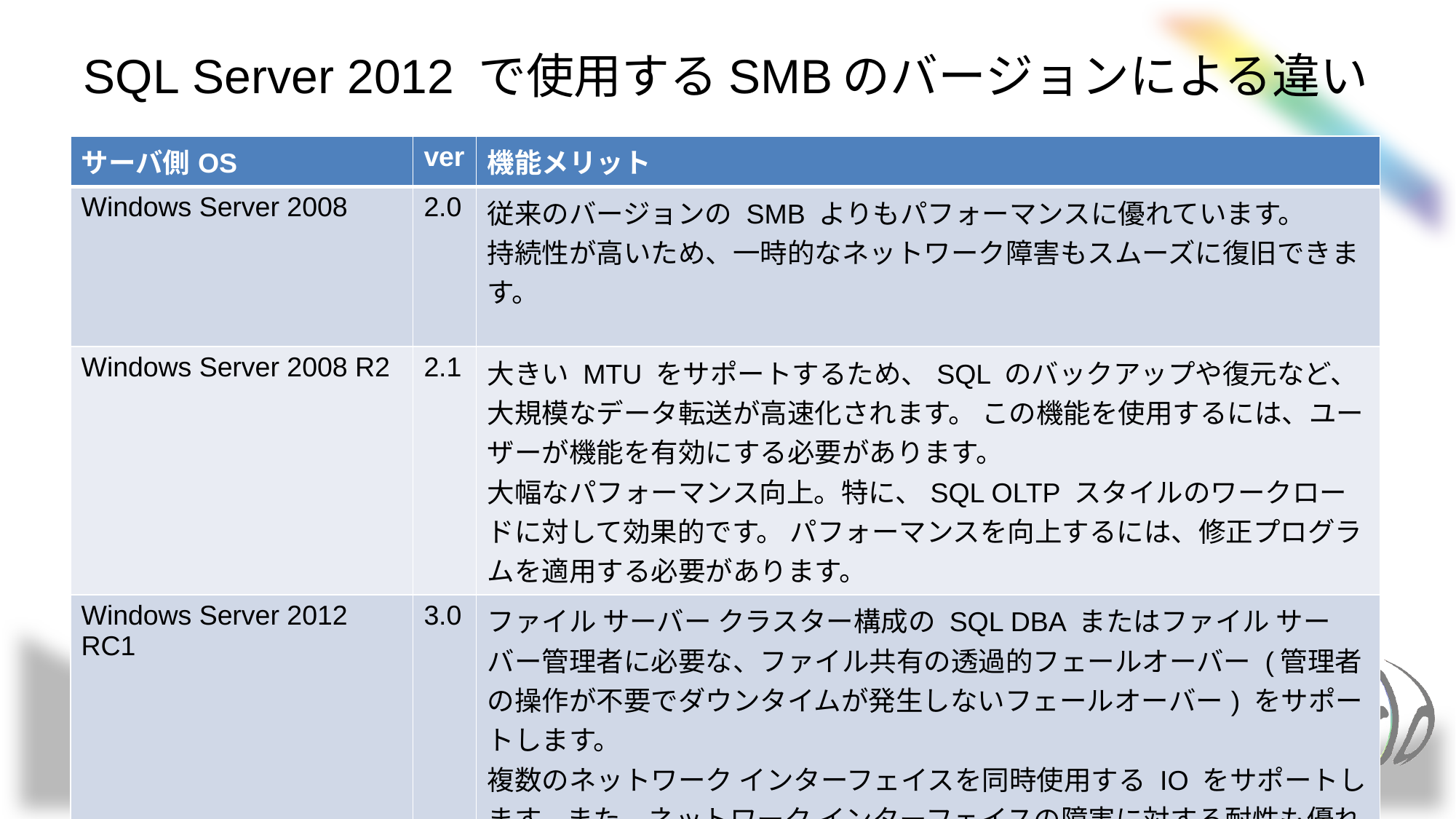

# SQL Server 2012 で使用するSMBのバージョンによる違い
| サーバ側OS | ver | 機能メリット |
| --- | --- | --- |
| Windows Server 2008 | 2.0 | 従来のバージョンの SMB よりもパフォーマンスに優れています。 持続性が高いため、一時的なネットワーク障害もスムーズに復旧できます。 |
| Windows Server 2008 R2 | 2.1 | 大きい MTU をサポートするため、SQL のバックアップや復元など、大規模なデータ転送が高速化されます。 この機能を使用するには、ユーザーが機能を有効にする必要があります。 大幅なパフォーマンス向上。特に、SQL OLTP スタイルのワークロードに対して効果的です。 パフォーマンスを向上するには、修正プログラムを適用する必要があります。 |
| Windows Server 2012 RC1 | 3.0 | ファイル サーバー クラスター構成の SQL DBA またはファイル サーバー管理者に必要な、ファイル共有の透過的フェールオーバー (管理者の操作が不要でダウンタイムが発生しないフェールオーバー) をサポートします。 複数のネットワーク インターフェイスを同時使用する IO をサポートします。また、ネットワーク インターフェイスの障害に対する耐性も優れています。 RDMA 機能を備えたネットワーク インターフェイスをサポートします。 |